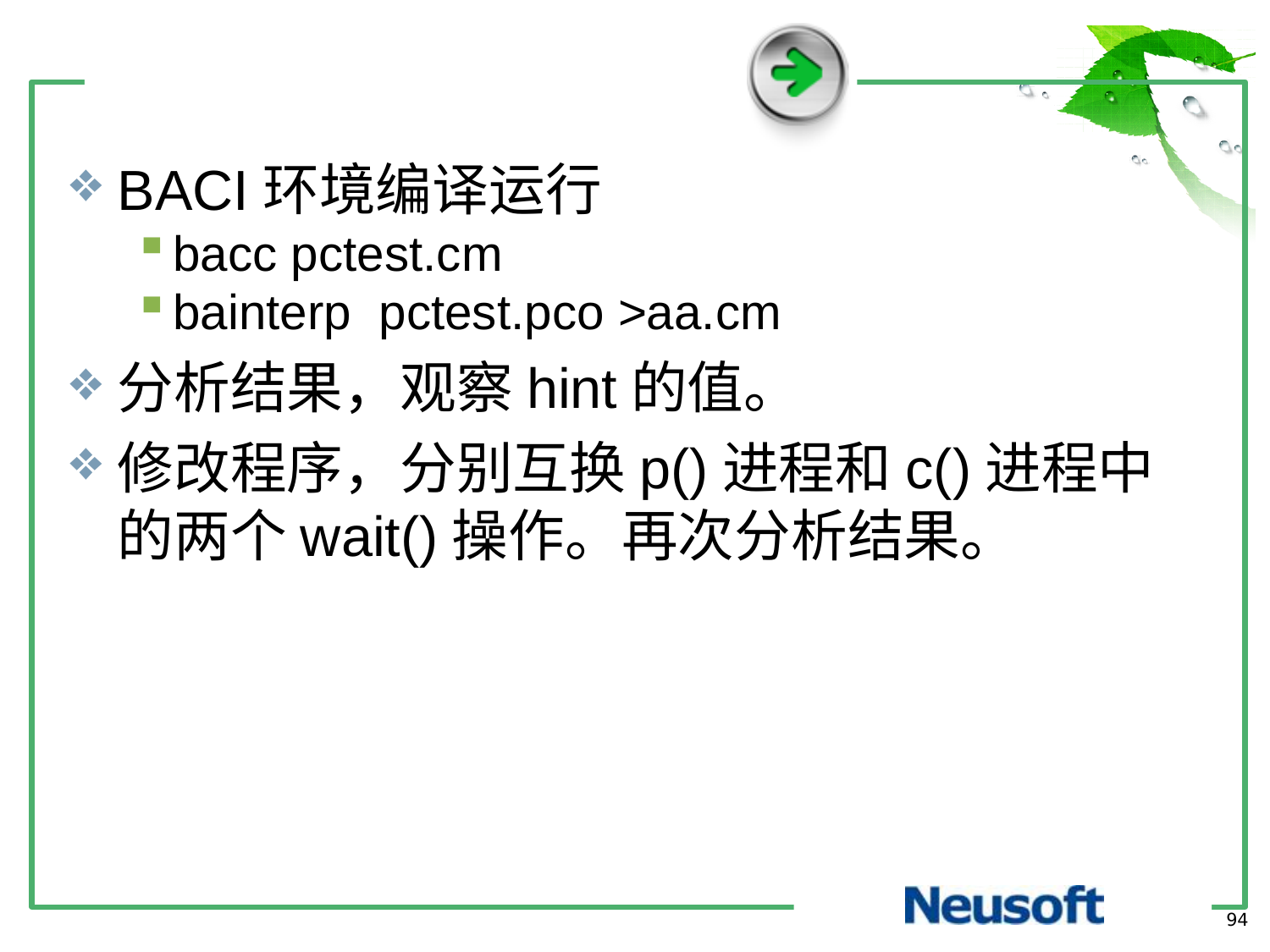

BACI环境编译运行
bacc pctest.cm
bainterp  pctest.pco >aa.cm
分析结果，观察hint的值。
修改程序，分别互换p()进程和c()进程中的两个wait()操作。再次分析结果。
94